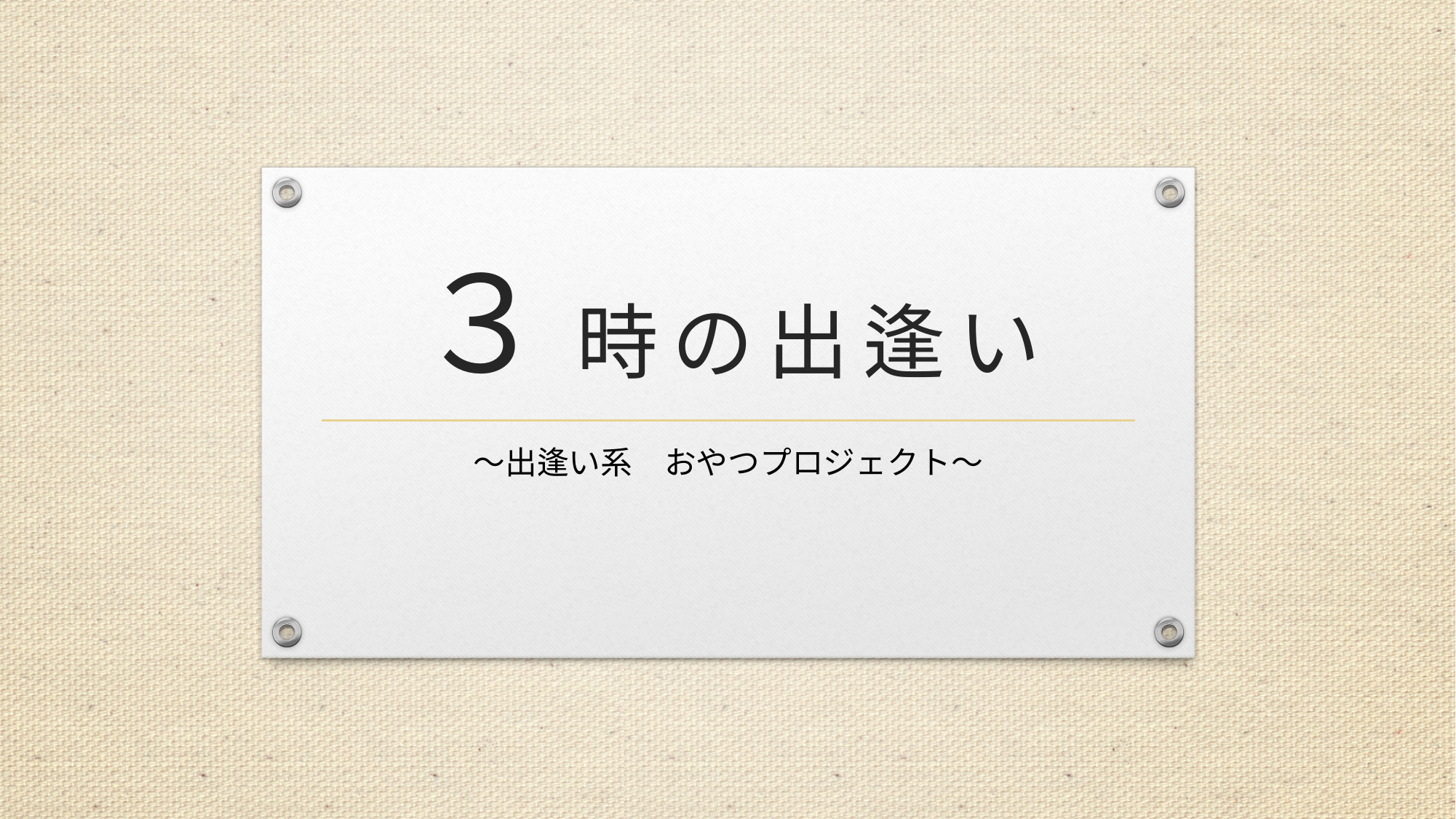

# ３ 時 の 出 逢 い
～出逢い系　おやつプロジェクト～